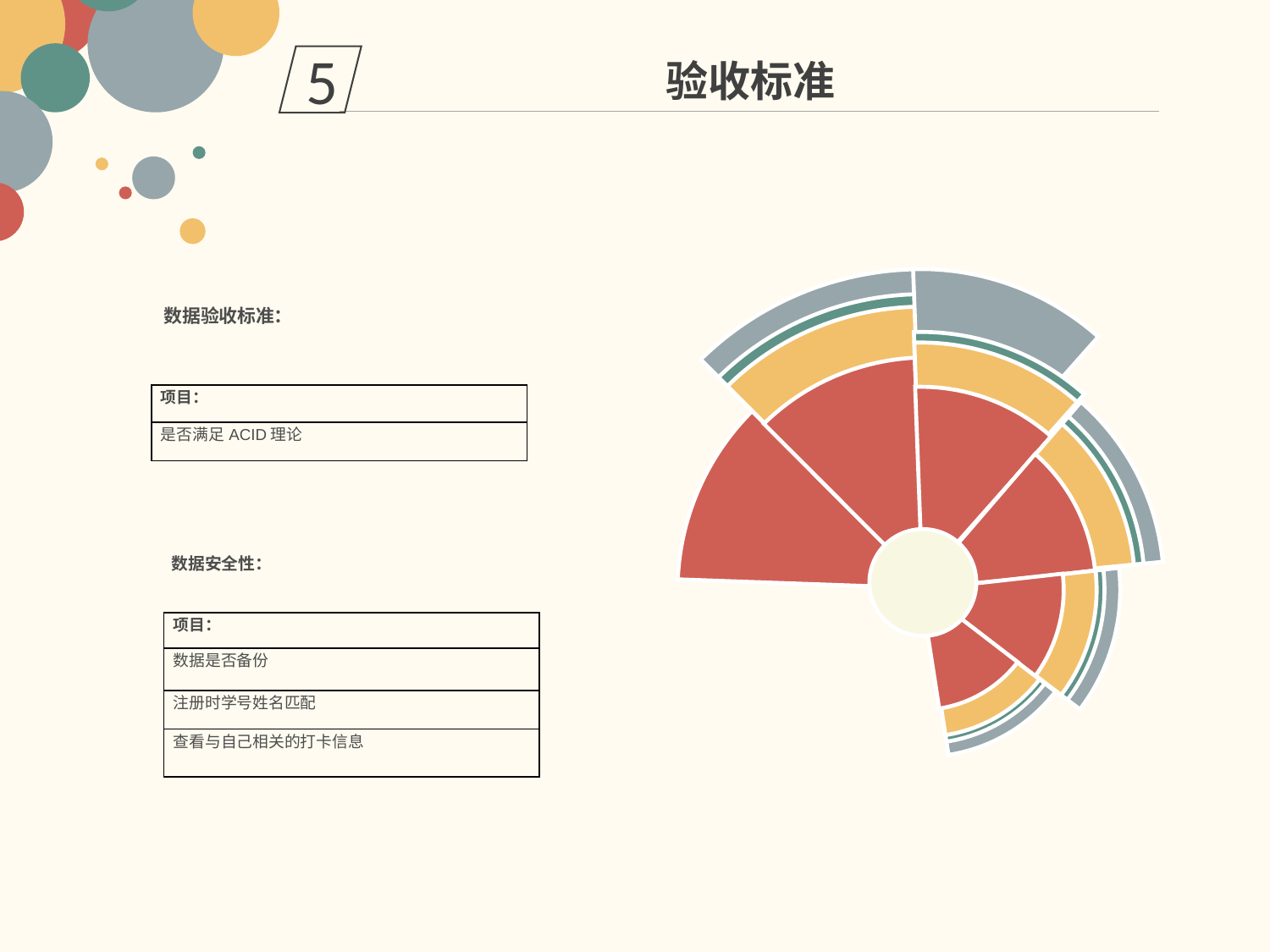

5
验收标准

数据验收标准：

| 项目： |
| --- |
| 是否满足ACID理论 |

   数据安全性：

| 项目： |
| --- |
| 数据是否备份 |
| 注册时学号姓名匹配 |
| 查看与自己相关的打卡信息 |